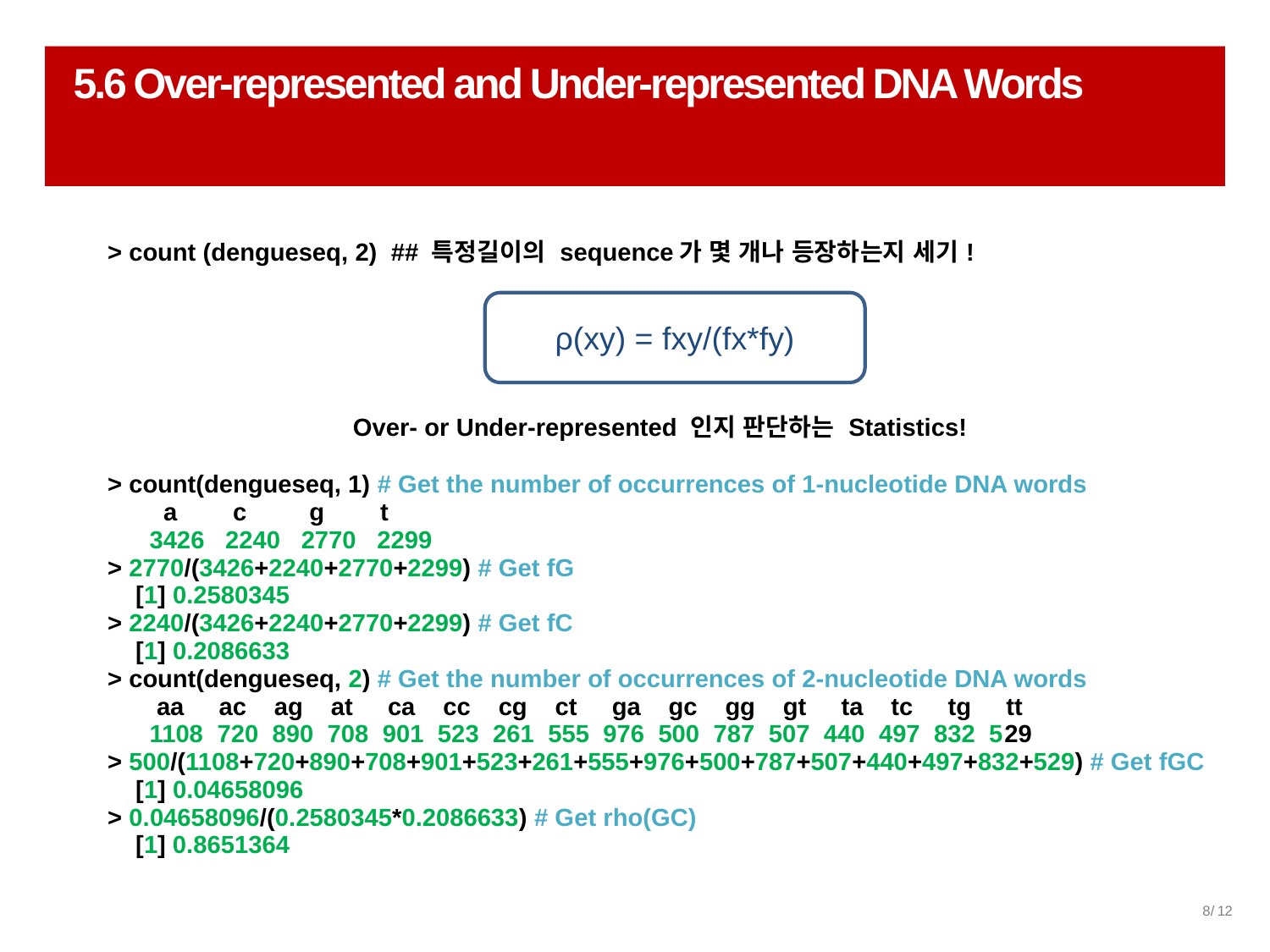

# 5.6 Over-represented and Under-represented DNA Words
| > count (dengueseq, 2) ## 특정길이의 sequence가 몇 개나 등장하는지 세기! Over- or Under-represented 인지 판단하는 Statistics! > count(dengueseq, 1) # Get the number of occurrences of 1-nucleotide DNA words a c g t 3426 2240 2770 2299 > 2770/(3426+2240+2770+2299) # Get fG [1] 0.2580345 > 2240/(3426+2240+2770+2299) # Get fC [1] 0.2086633 > count(dengueseq, 2) # Get the number of occurrences of 2-nucleotide DNA words aa ac ag at ca cc cg ct ga gc gg gt ta tc tg tt 1108 720 890 708 901 523 261 555 976 500 787 507 440 497 832 529 > 500/(1108+720+890+708+901+523+261+555+976+500+787+507+440+497+832+529) # Get fGC [1] 0.04658096 > 0.04658096/(0.2580345\*0.2086633) # Get rho(GC) [1] 0.8651364 |
| --- |
ρ(xy) = fxy/(fx*fy)
8/ 12